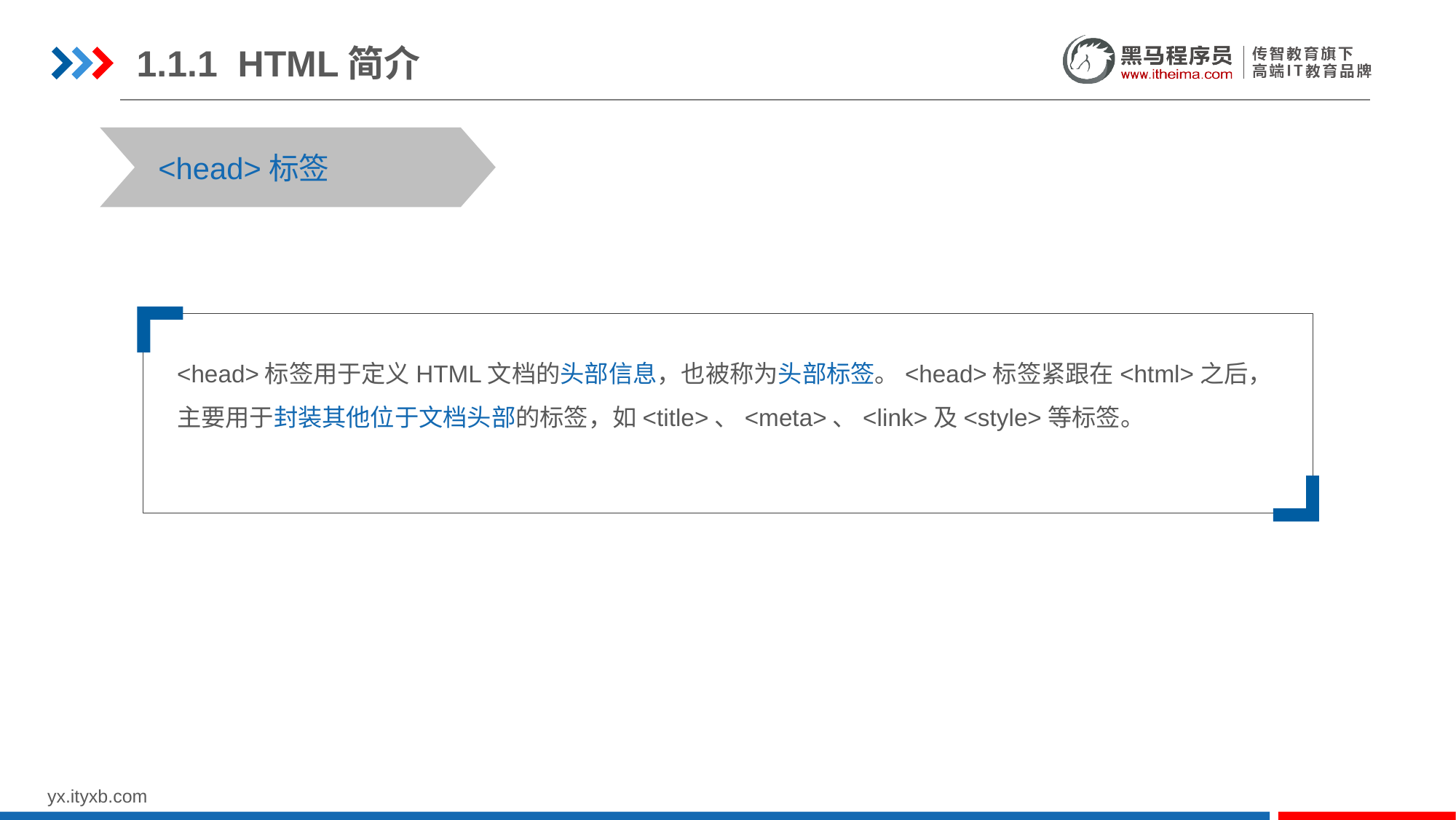

1.1.1  HTML简介

<head>标签

<head>标签用于定义HTML文档的头部信息，也被称为头部标签。<head>标签紧跟在<html>之后，主要用于封装其他位于文档头部的标签，如<title>、<meta>、<link>及<style>等标签。